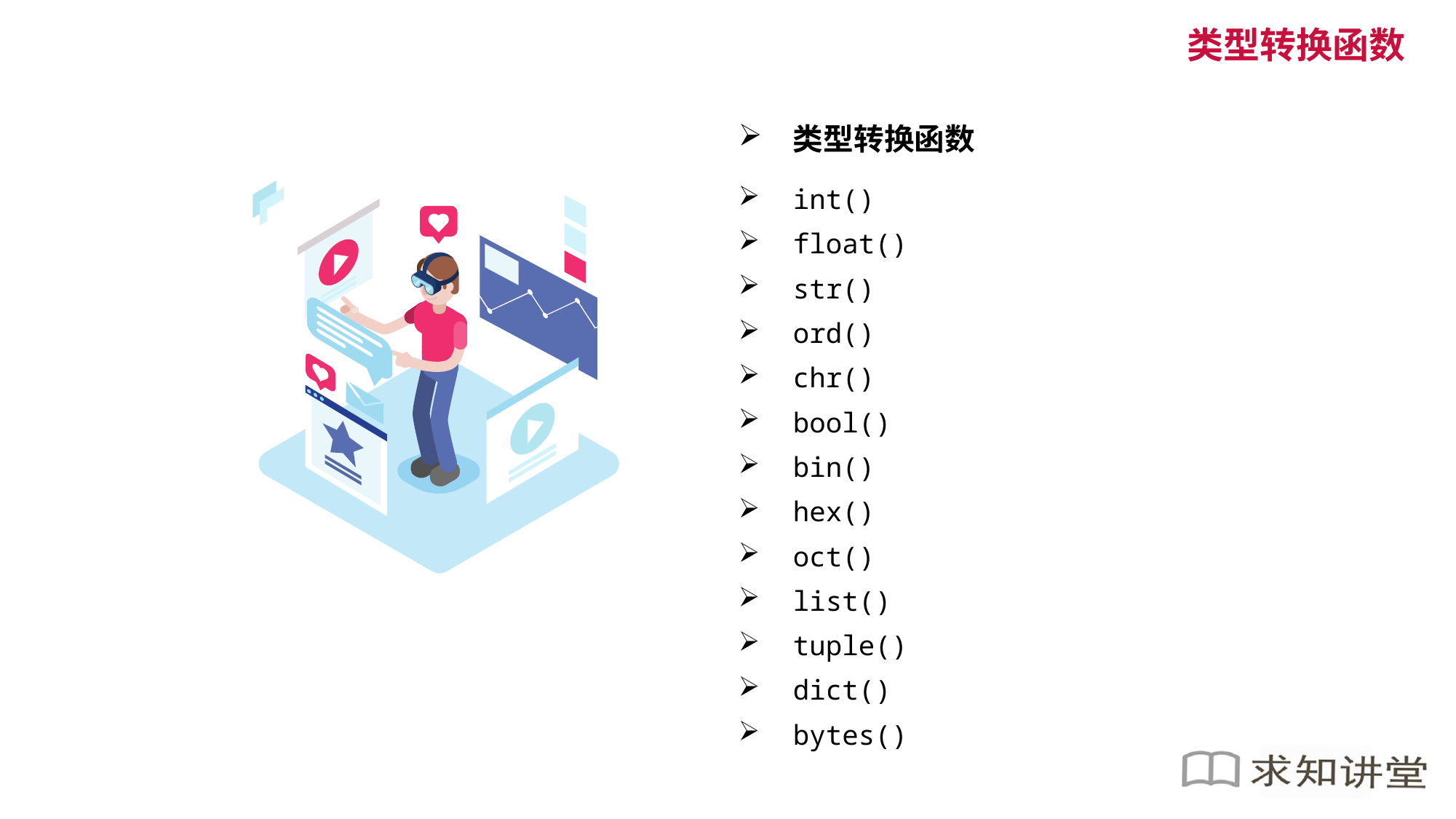

类型转换函数
类型转换函数

int()
float()
str()
ord()
chr()
bool()
bin()
hex()
oct()
list()
tuple()
dict()
bytes()